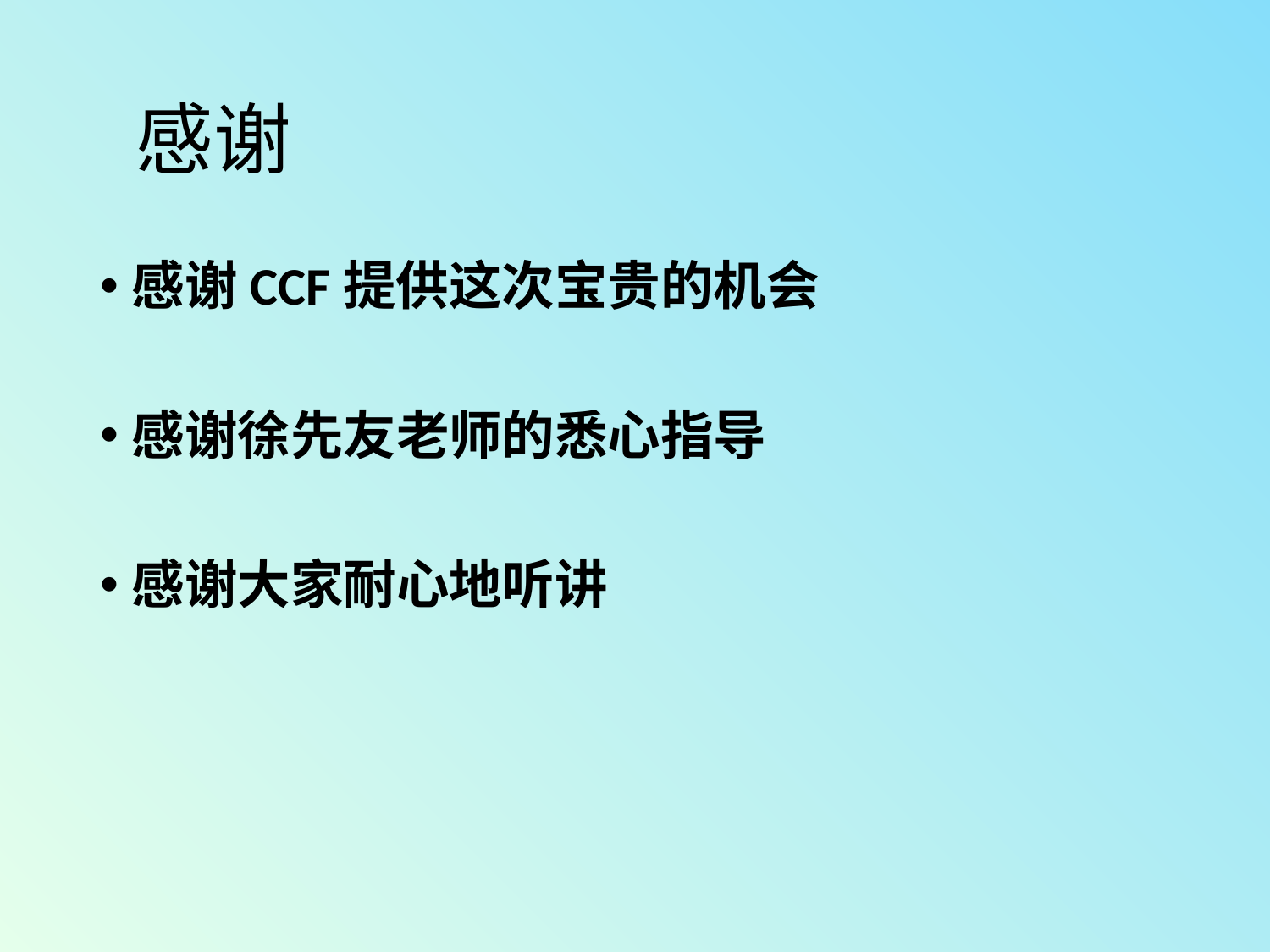

# 感谢
感谢CCF提供这次宝贵的机会

感谢徐先友老师的悉心指导

感谢大家耐心地听讲